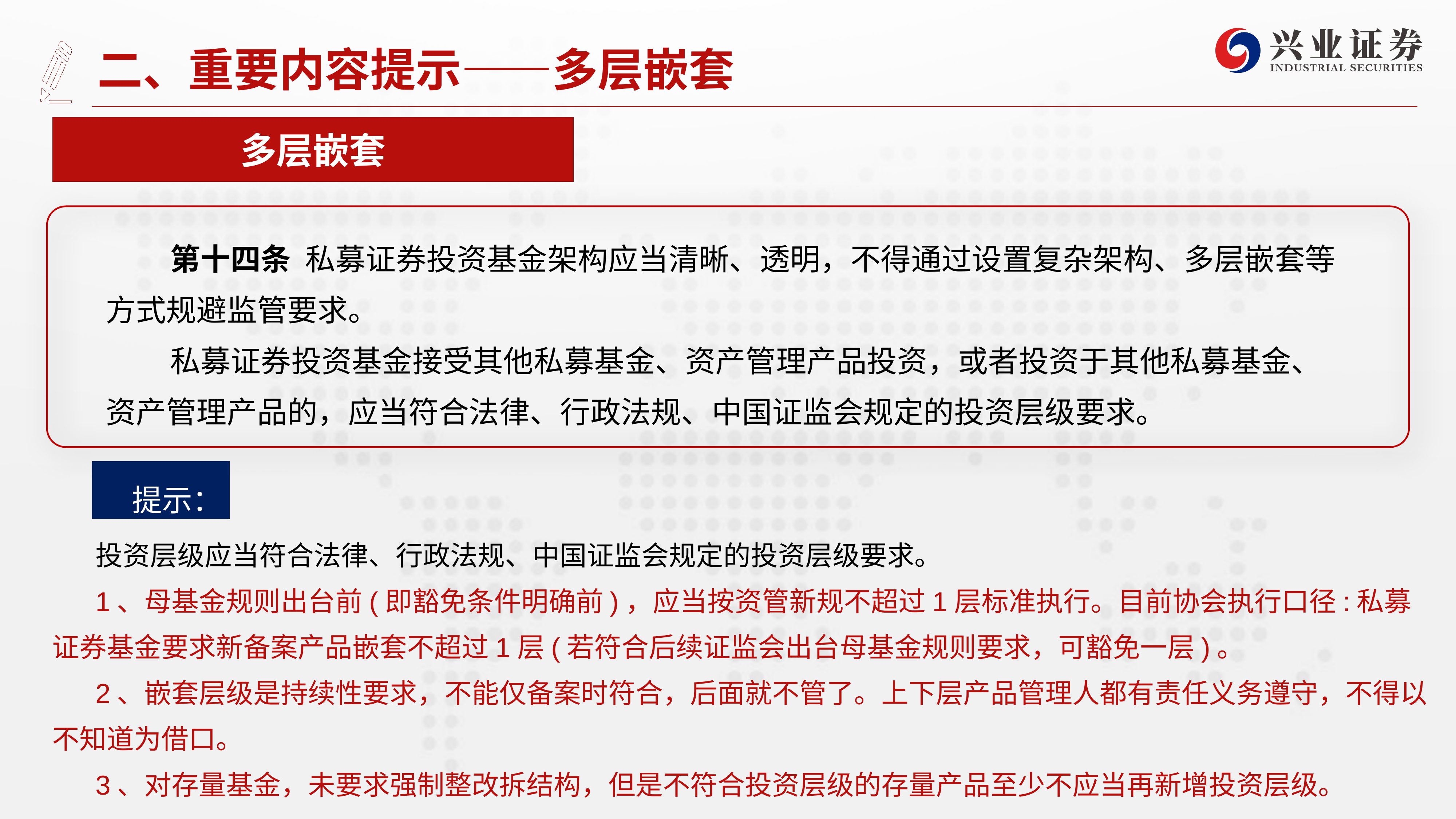

# 二、重要内容提示——多层嵌套
多层嵌套

第十四条  私募证券投资基金架构应当清晰、透明，不得通过设置复杂架构、多层嵌套等方式规避监管要求。
私募证券投资基金接受其他私募基金、资产管理产品投资，或者投资于其他私募基金、资产管理产品的，应当符合法律、行政法规、中国证监会规定的投资层级要求。
    提示：
投资层级应当符合法律、行政法规、中国证监会规定的投资层级要求。
1、母基金规则出台前(即豁免条件明确前)，应当按资管新规不超过1层标准执行。目前协会执行口径:私募证券基金要求新备案产品嵌套不超过1层(若符合后续证监会出台母基金规则要求，可豁免一层)。
2、嵌套层级是持续性要求，不能仅备案时符合，后面就不管了。上下层产品管理人都有责任义务遵守，不得以不知道为借口。
3、对存量基金，未要求强制整改拆结构，但是不符合投资层级的存量产品至少不应当再新增投资层级。